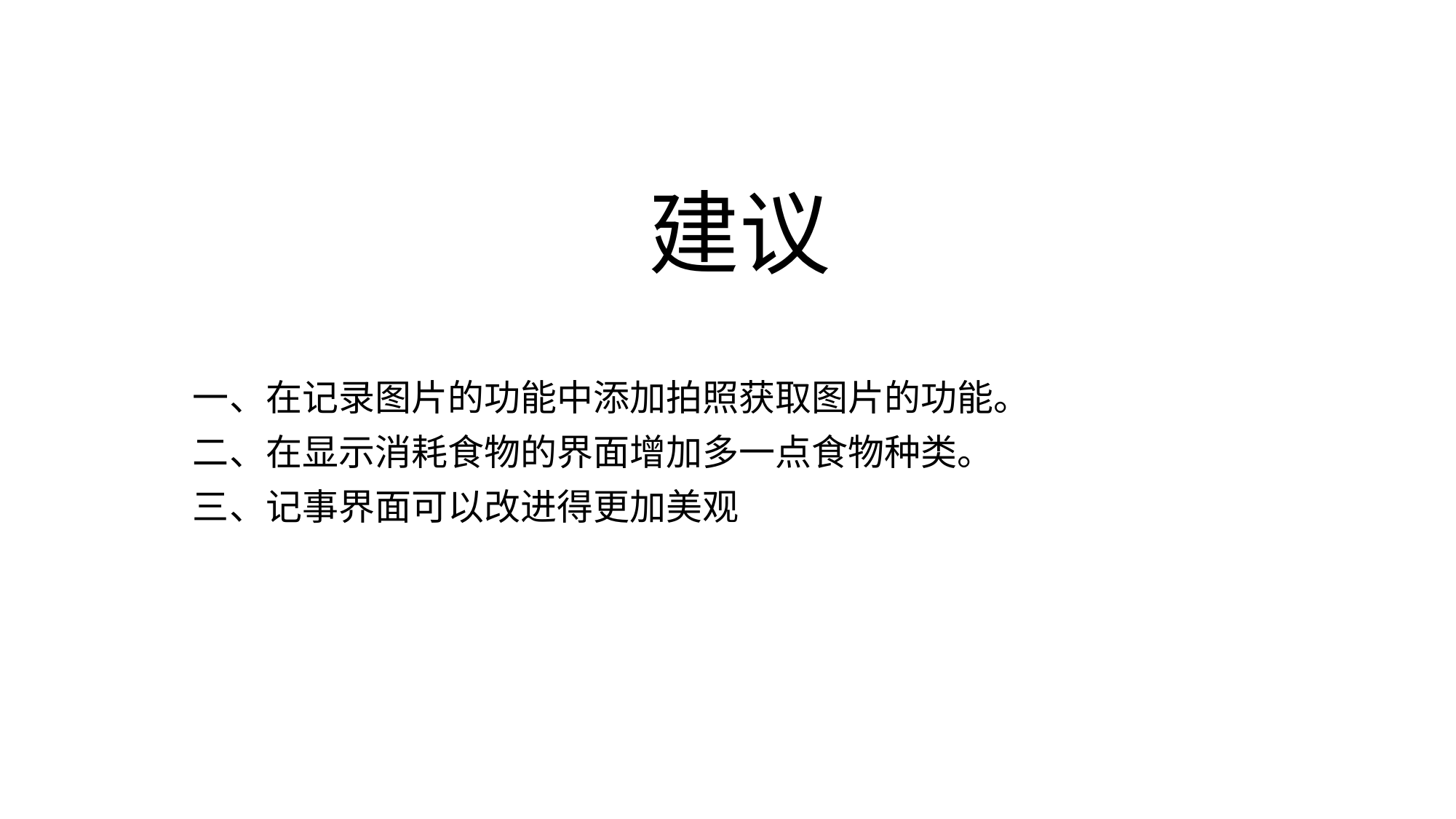

# 建议
一、在记录图片的功能中添加拍照获取图片的功能。
二、在显示消耗食物的界面增加多一点食物种类。
三、记事界面可以改进得更加美观